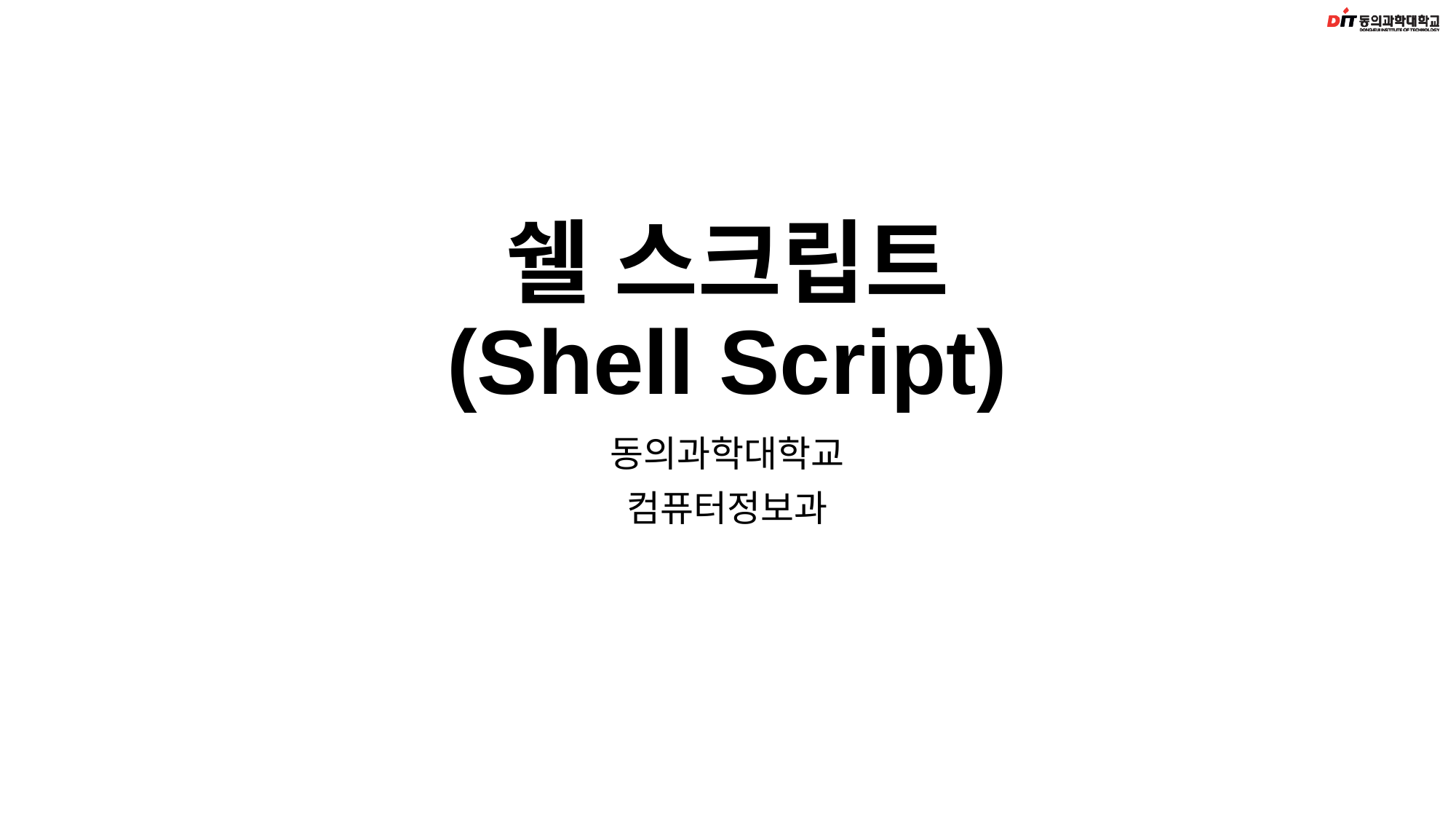

# 쉘 스크립트 (Shell Script)
동의과학대학교
컴퓨터정보과